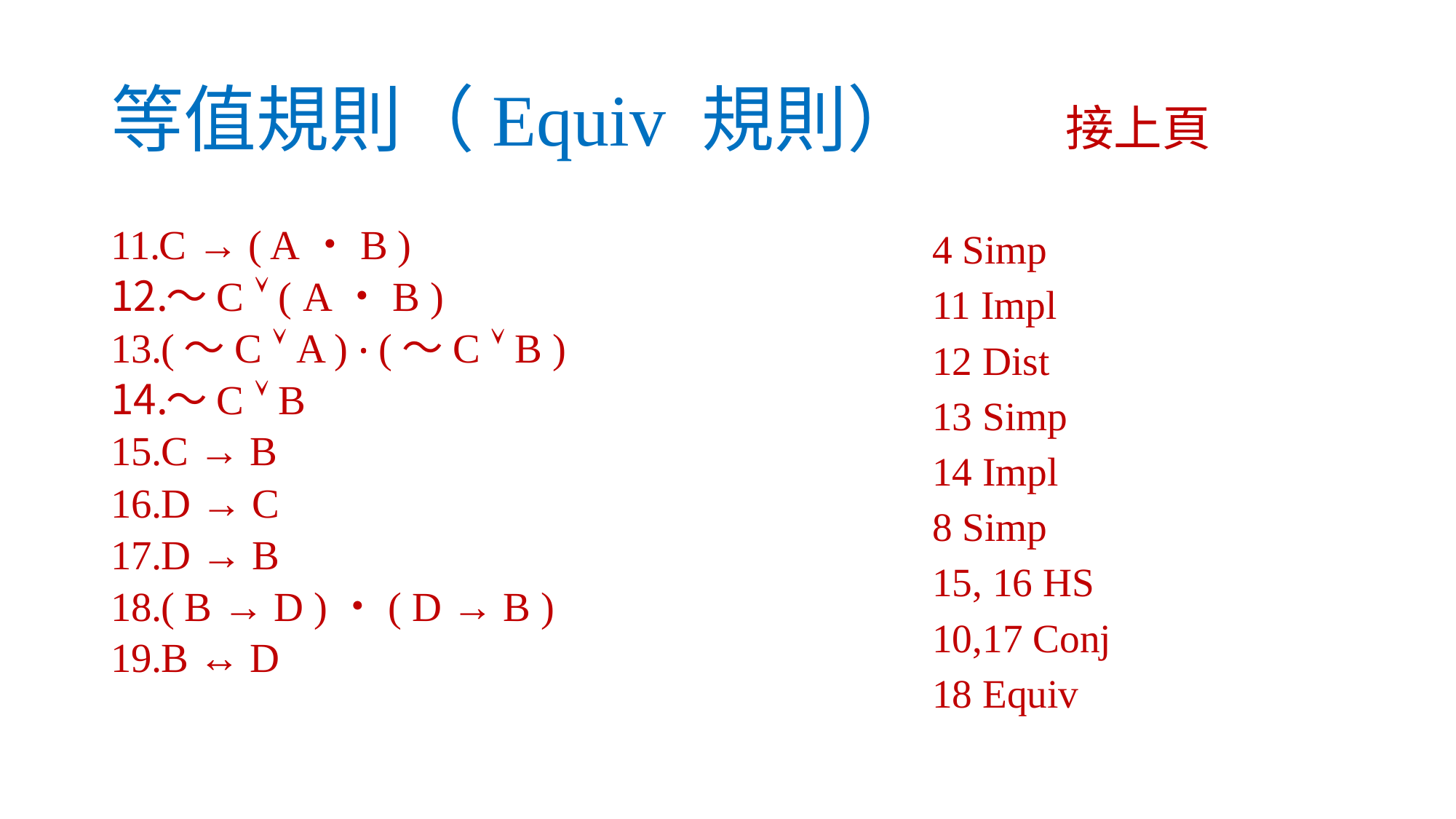

# 等值規則（Equiv 規則）　　接上頁
C → ( A・B )
～C ∨ ( A・B )
(～C ∨ A ) ‧ (～C ∨ B )
～C ∨ B
C → B
D → C
D → B
( B → D )・( D → B )
B ↔︎ D
4 Simp
11 Impl
12 Dist
13 Simp
14 Impl
8 Simp
15, 16 HS
10,17 Conj
18 Equiv